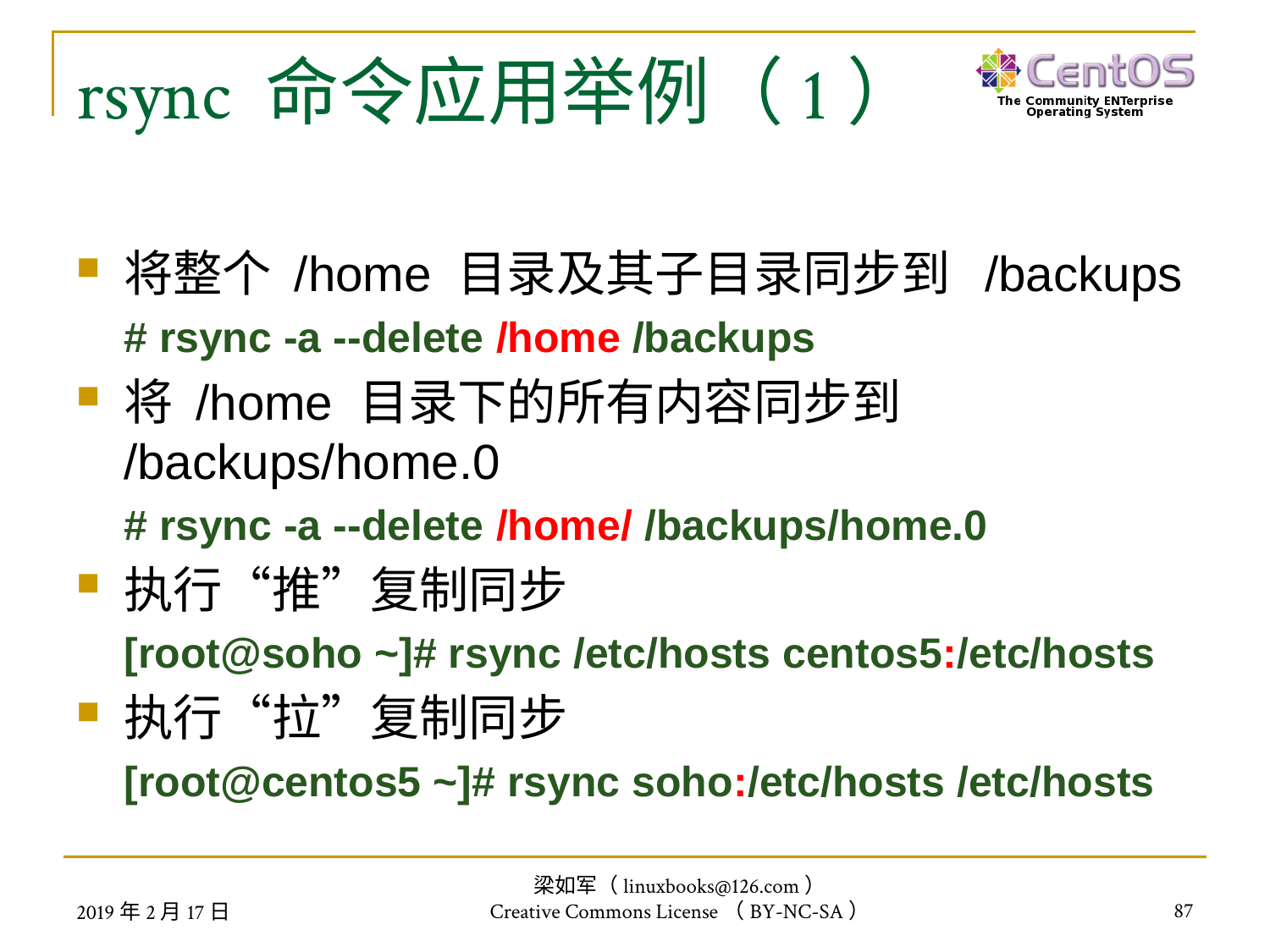

# rsync 命令应用举例（1）
将整个 /home 目录及其子目录同步到  /backups
# rsync -a --delete /home /backups
将 /home 目录下的所有内容同步到  /backups/home.0
# rsync -a --delete /home/ /backups/home.0
执行“推”复制同步
[root@soho ~]# rsync /etc/hosts centos5:/etc/hosts
执行“拉”复制同步
[root@centos5 ~]# rsync soho:/etc/hosts /etc/hosts
梁如军（linuxbooks@126.com）
Creative Commons License（BY-NC-SA）
2019年2月17日
87